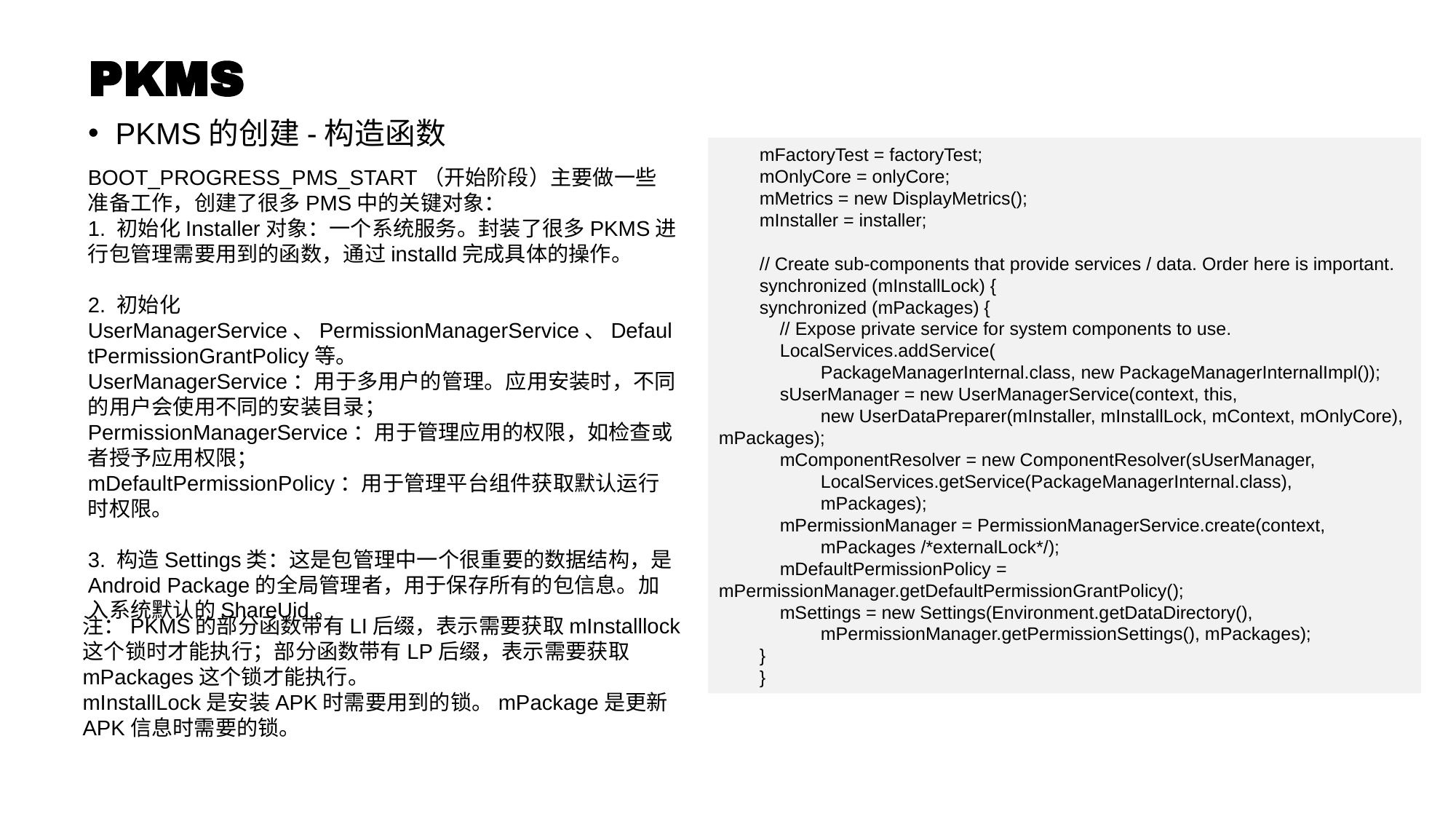

# PKMS
PKMS的创建-构造函数

        mFactoryTest = factoryTest;
        mOnlyCore = onlyCore;
        mMetrics = new DisplayMetrics();
        mInstaller = installer;

        // Create sub-components that provide services / data. Order here is important.
        synchronized (mInstallLock) {
        synchronized (mPackages) {
            // Expose private service for system components to use.
            LocalServices.addService(
                    PackageManagerInternal.class, new PackageManagerInternalImpl());
            sUserManager = new UserManagerService(context, this,
                    new UserDataPreparer(mInstaller, mInstallLock, mContext, mOnlyCore), mPackages);
            mComponentResolver = new ComponentResolver(sUserManager,
                    LocalServices.getService(PackageManagerInternal.class),
                    mPackages);
            mPermissionManager = PermissionManagerService.create(context,
                    mPackages /*externalLock*/);
            mDefaultPermissionPolicy = mPermissionManager.getDefaultPermissionGrantPolicy();
            mSettings = new Settings(Environment.getDataDirectory(),
                    mPermissionManager.getPermissionSettings(), mPackages);
        }
        }
BOOT_PROGRESS_PMS_START（开始阶段）主要做一些准备工作，创建了很多PMS中的关键对象：
1. 初始化Installer对象：一个系统服务。封装了很多PKMS进行包管理需要用到的函数，通过installd完成具体的操作。

2. 初始化UserManagerService、PermissionManagerService、DefaultPermissionGrantPolicy等。
UserManagerService：用于多用户的管理。应用安装时，不同的用户会使用不同的安装目录；
PermissionManagerService：用于管理应用的权限，如检查或者授予应用权限；
mDefaultPermissionPolicy：用于管理平台组件获取默认运行时权限。

3. 构造Settings类：这是包管理中一个很重要的数据结构，是Android Package的全局管理者，用于保存所有的包信息。加入系统默认的ShareUid。
注：PKMS的部分函数带有LI后缀，表示需要获取mInstalllock这个锁时才能执行；部分函数带有LP后缀，表示需要获取mPackages这个锁才能执行。
mInstallLock是安装APK时需要用到的锁。mPackage是更新APK信息时需要的锁。